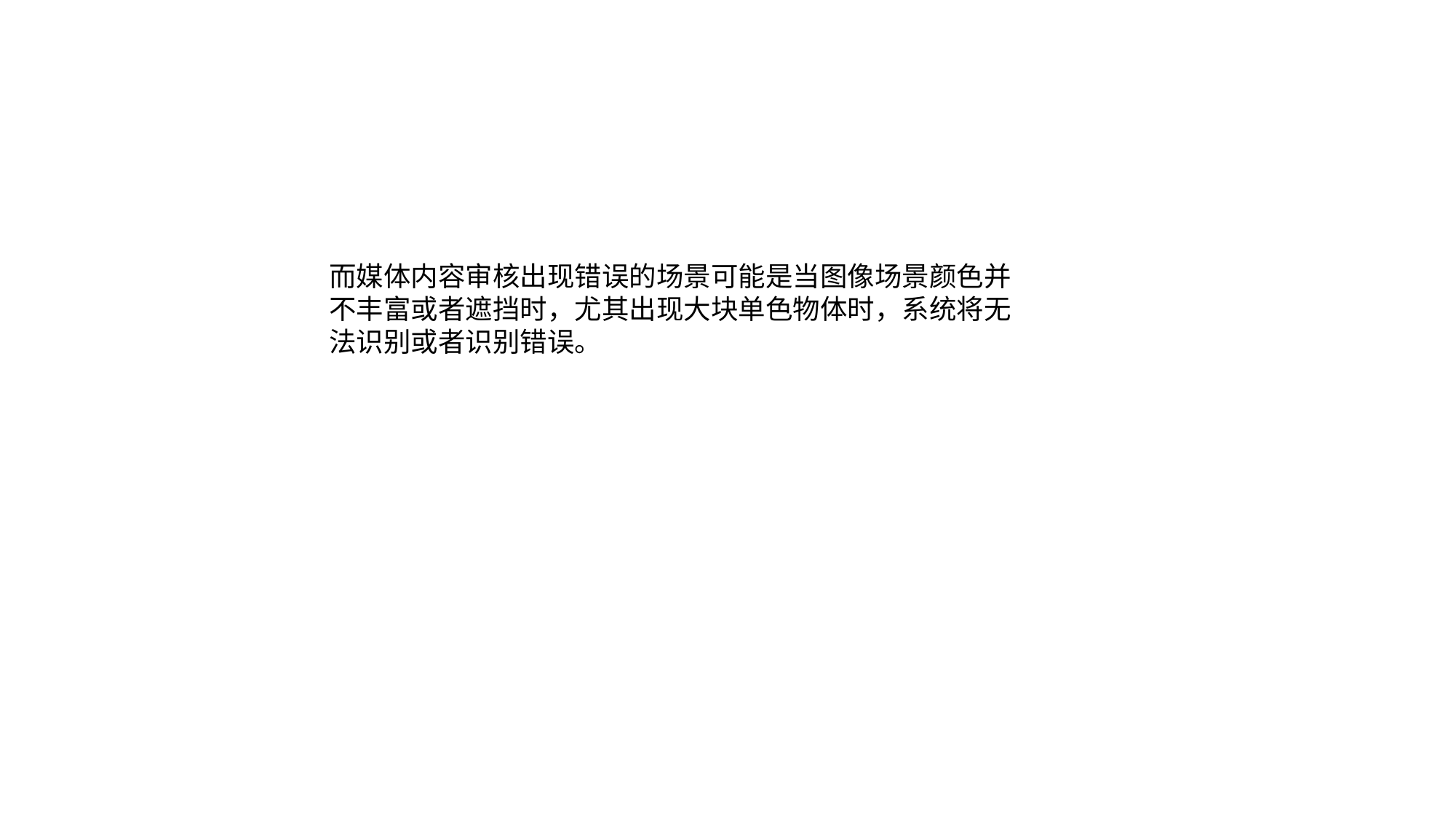

而媒体内容审核出现错误的场景可能是当图像场景颜色并不丰富或者遮挡时，尤其出现大块单色物体时，系统将无法识别或者识别错误。